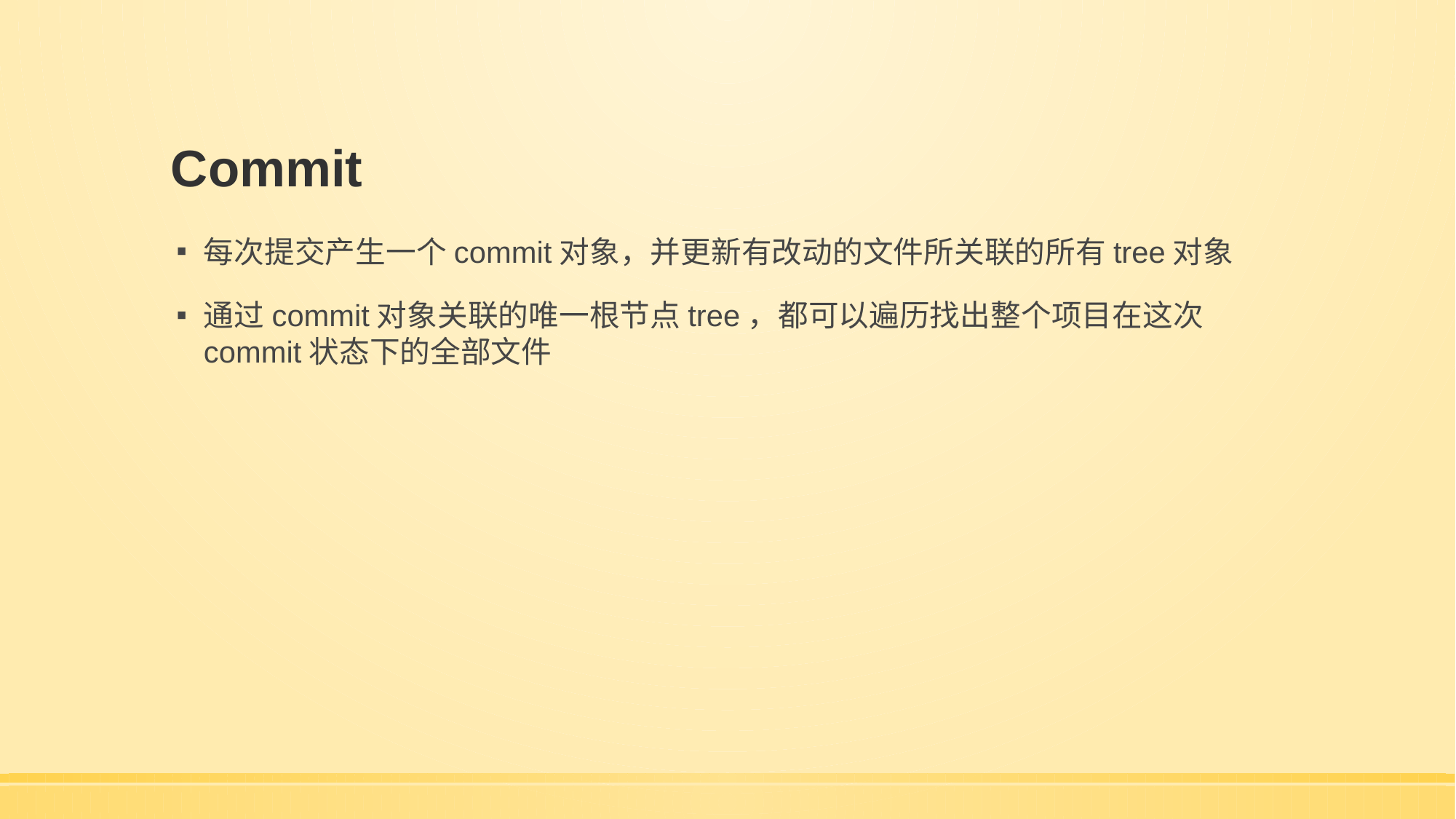

# Commit
每次提交产生一个commit对象，并更新有改动的文件所关联的所有tree对象
通过commit对象关联的唯一根节点tree，都可以遍历找出整个项目在这次commit状态下的全部文件